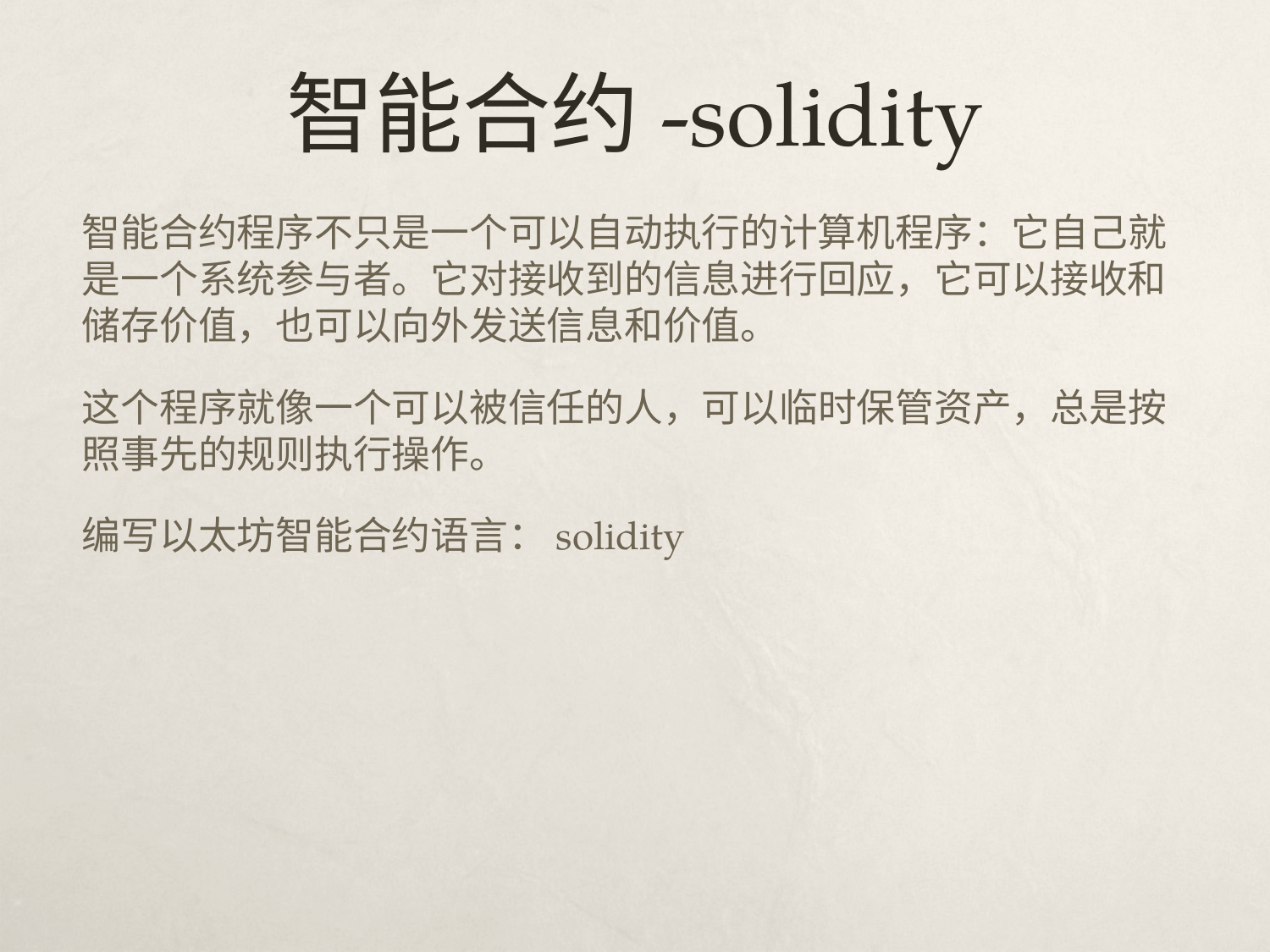

# 智能合约-solidity
智能合约程序不只是一个可以自动执行的计算机程序：它自己就是一个系统参与者。它对接收到的信息进行回应，它可以接收和储存价值，也可以向外发送信息和价值。
这个程序就像一个可以被信任的人，可以临时保管资产，总是按照事先的规则执行操作。
编写以太坊智能合约语言：solidity